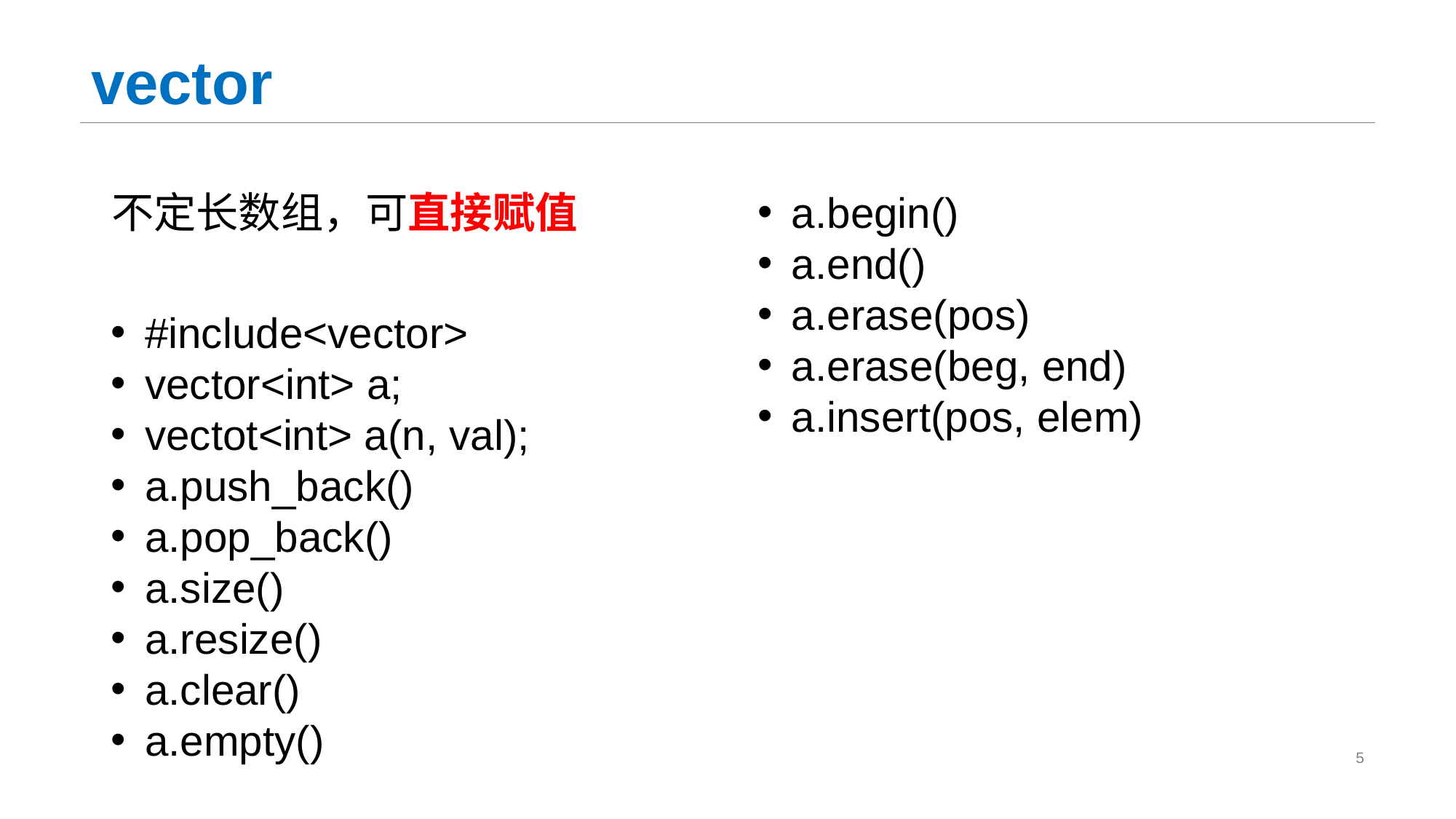

# vector
不定长数组，可直接赋值
a.begin()
a.end()
a.erase(pos)
a.erase(beg, end)
a.insert(pos, elem)

#include<vector>
vector<int> a;
vectot<int> a(n, val);
a.push_back()
a.pop_back()
a.size()
a.resize()
a.clear()
a.empty()
5